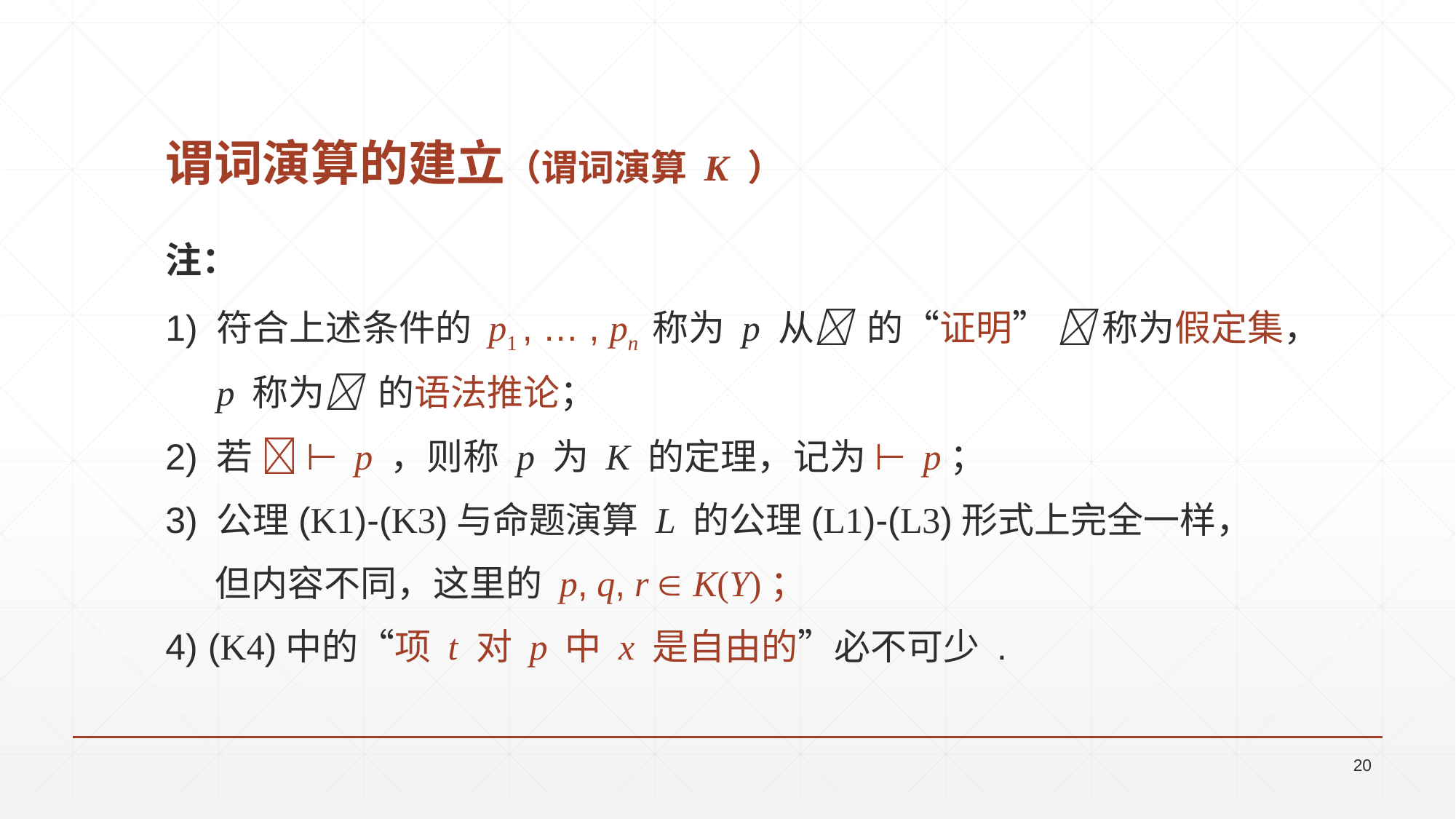

# 谓词演算的建立（谓词演算 K ）
注：
1) 符合上述条件的 p1 , … , pn 称为 p 从Γ  的“证明” Γ 称为假定集，
     p 称为Γ  的语法推论；
2) 若 ∅ ⊢ p ，则称 p 为 K 的定理，记为 ⊢ p；
3) 公理(K1)-(K3)与命题演算 L 的公理(L1)-(L3)形式上完全一样，
     但内容不同，这里的 p, q, r ∈ K(Y)；
4) (K4)中的“项 t 对 p 中 x 是自由的”必不可少 .
20